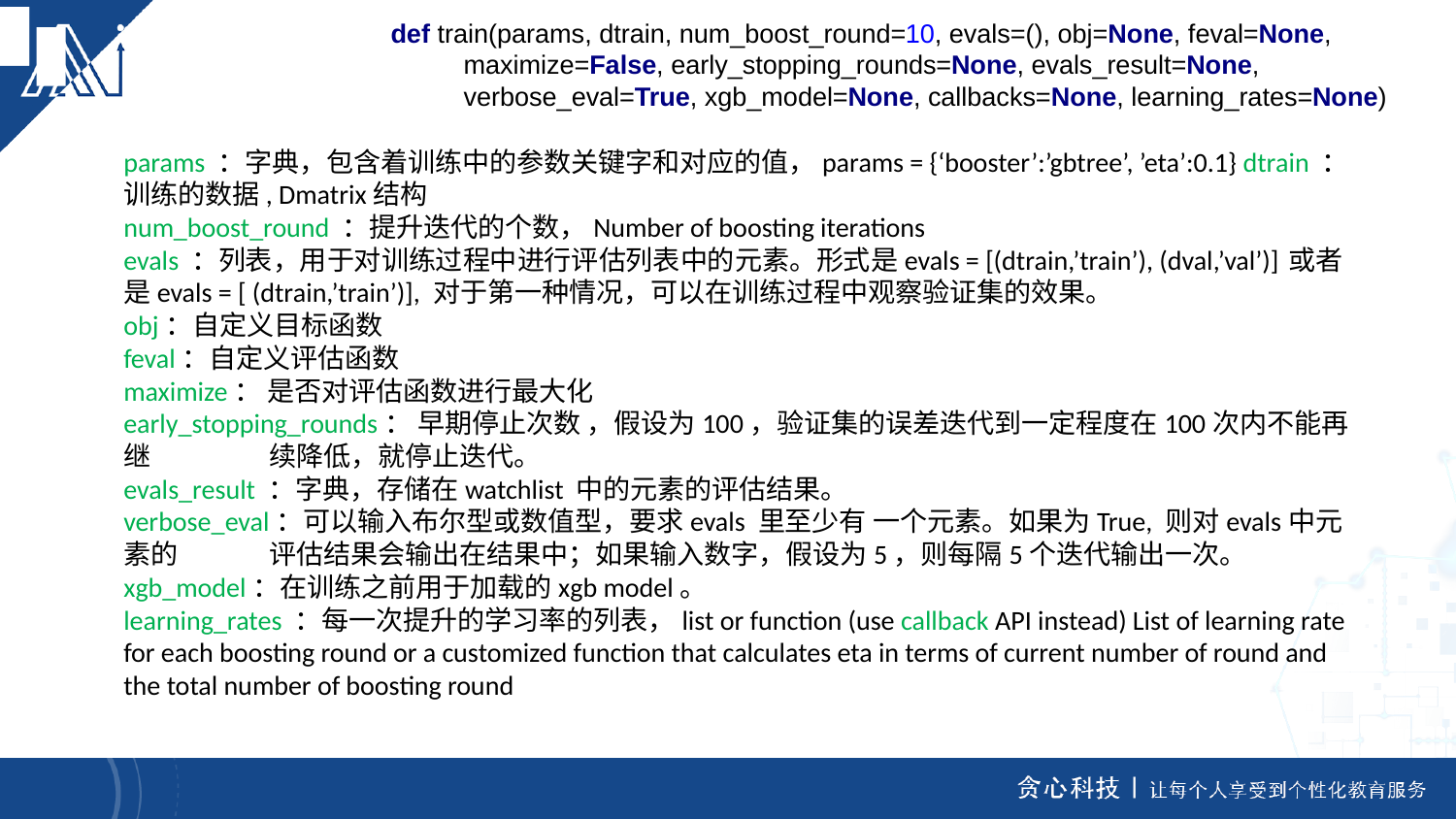

def train(params, dtrain, num_boost_round=10, evals=(), obj=None, feval=None,
          maximize=False, early_stopping_rounds=None, evals_result=None,
          verbose_eval=True, xgb_model=None, callbacks=None, learning_rates=None)
params ：字典，包含着训练中的参数关键字和对应的值，params = {‘booster’:’gbtree’, ’eta’:0.1} dtrain ：训练的数据, Dmatrix结构
num_boost_round ：提升迭代的个数，Number of boosting iterations
evals ：列表，用于对训练过程中进行评估列表中的元素。形式是evals = [(dtrain,’train’), (dval,’val’)] 	或者是evals = [ (dtrain,’train’)], 对于第一种情况，可以在训练过程中观察验证集的效果。
obj：自定义目标函数
feval：自定义评估函数
maximize： 是否对评估函数进行最大化
early_stopping_rounds： 早期停止次数 ，假设为100，验证集的误差迭代到一定程度在100次内不能再继	续降低，就停止迭代。
evals_result ：字典，存储在watchlist 中的元素的评估结果。
verbose_eval：可以输入布尔型或数值型，要求evals 里至少有 一个元素。如果为True, 则对evals中元素的	评估结果会输出在结果中；如果输入数字，假设为5，则每隔5个迭代输出一次。
xgb_model：在训练之前用于加载的xgb model。
learning_rates ：每一次提升的学习率的列表，list or function (use callback API instead) List of learning rate for each boosting round or a customized function that calculates eta in terms of current number of round and the total number of boosting round